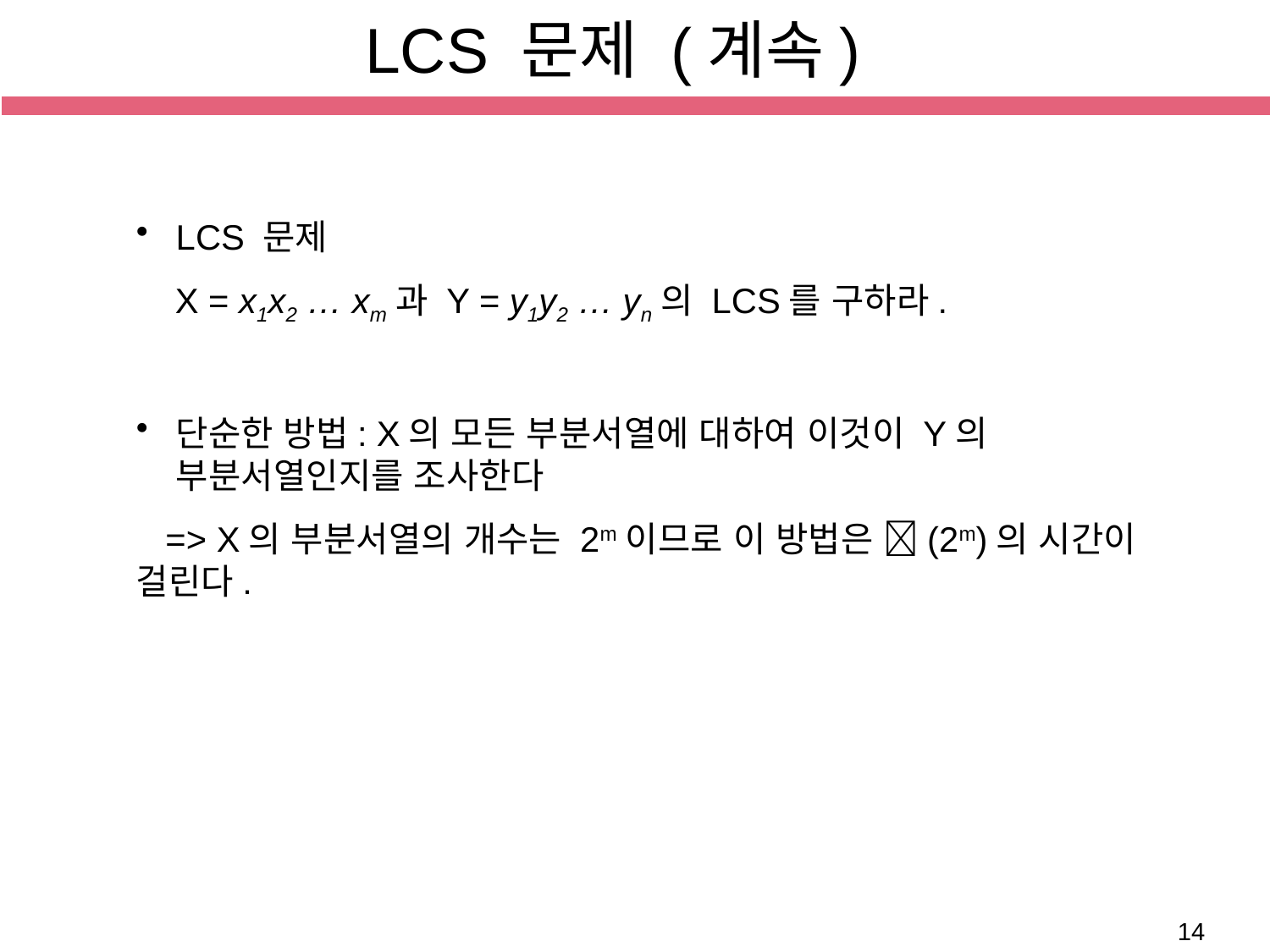

LCS 문제 (계속)

LCS 문제
    X = x1x2 … xm과 Y = y1y2 … yn의 LCS를 구하라.

단순한 방법: X의 모든 부분서열에 대하여 이것이 Y의 부분서열인지를 조사한다
   => X의 부분서열의 개수는 2m이므로 이 방법은 Ω(2m)의 시간이 걸린다.